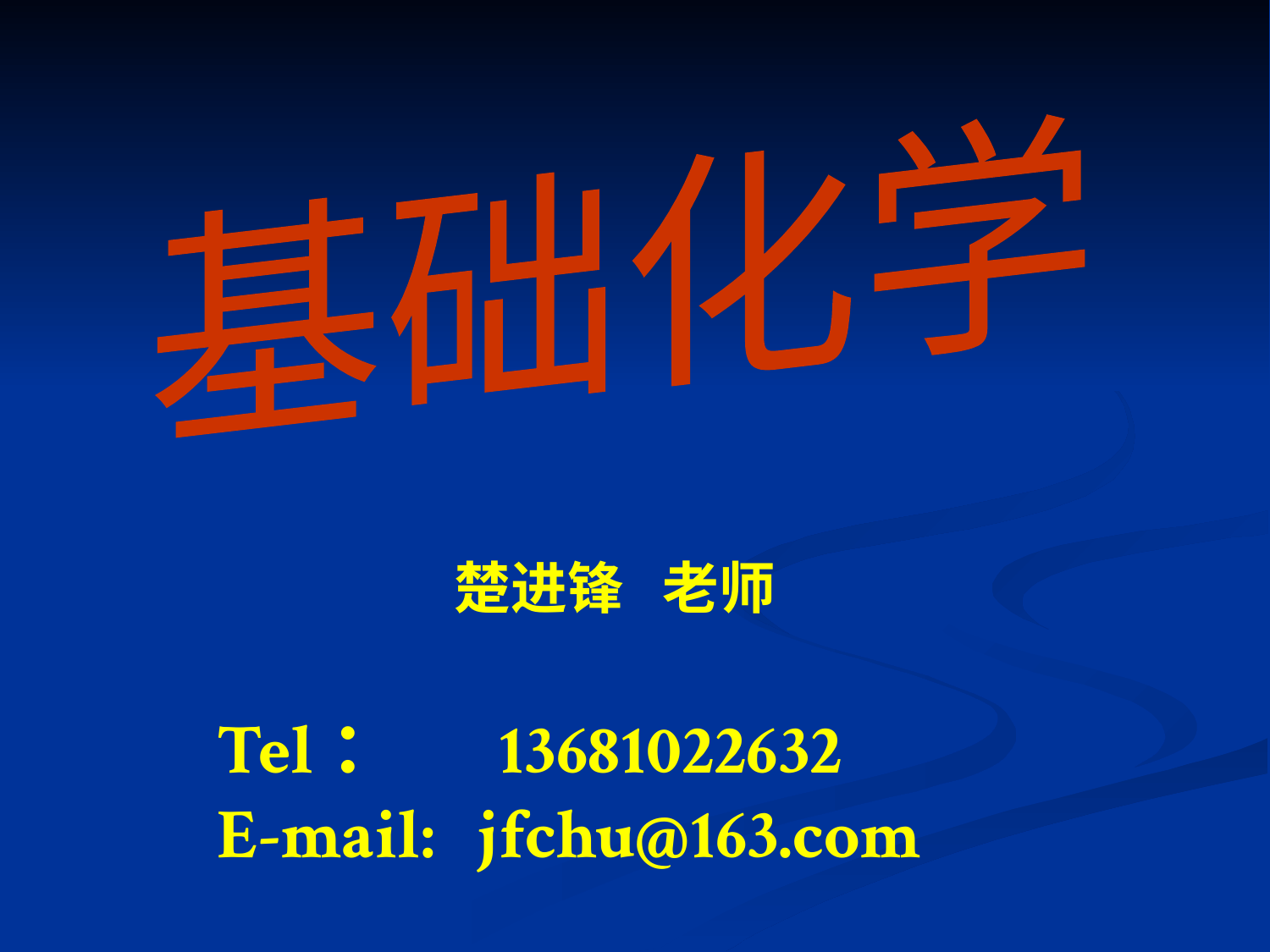

基础化学
楚进锋   老师
Tel：     13681022632
E-mail:   jfchu@163.com